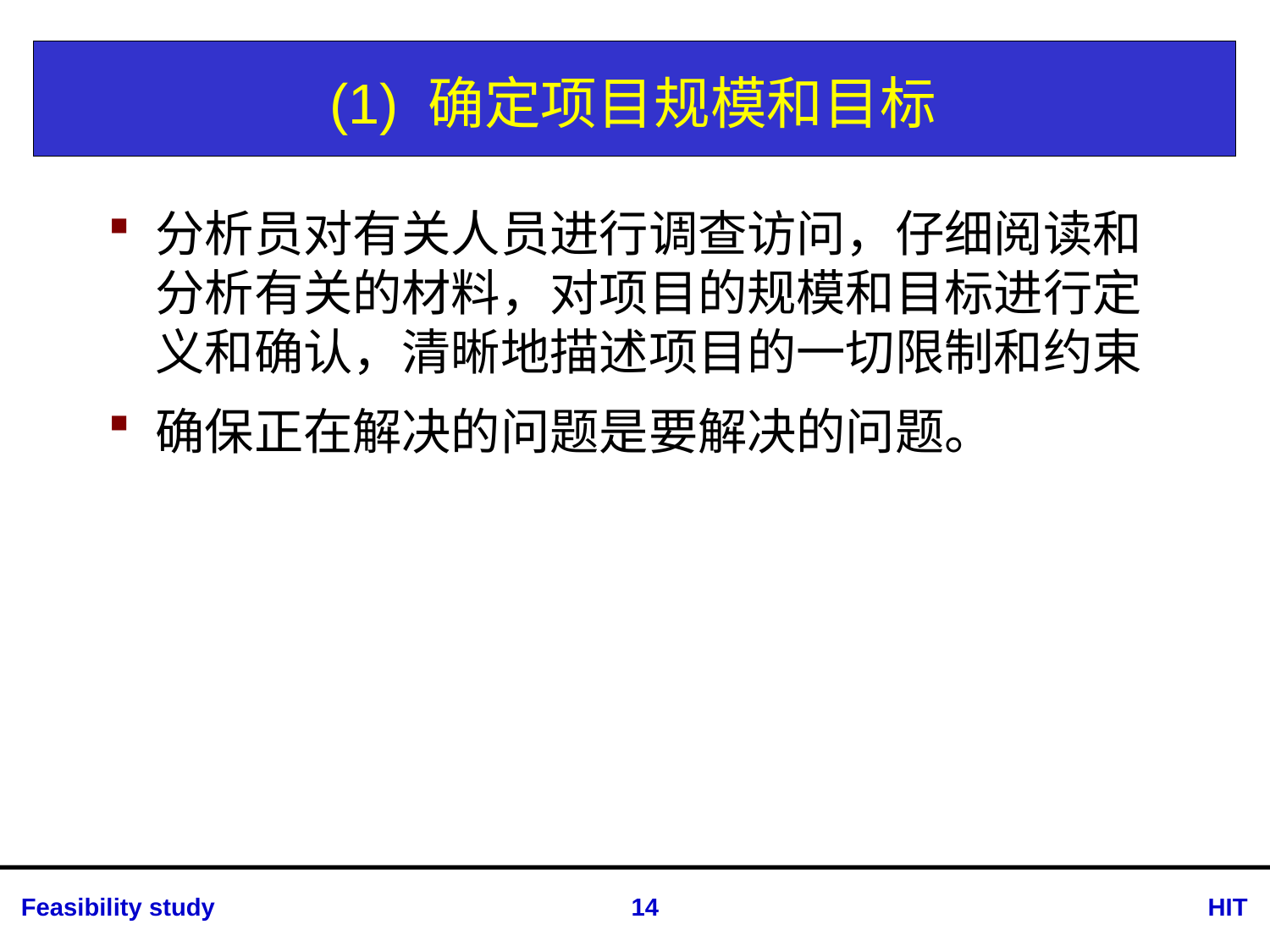

# (1) 确定项目规模和目标
分析员对有关人员进行调查访问，仔细阅读和分析有关的材料，对项目的规模和目标进行定义和确认，清晰地描述项目的一切限制和约束
确保正在解决的问题是要解决的问题。